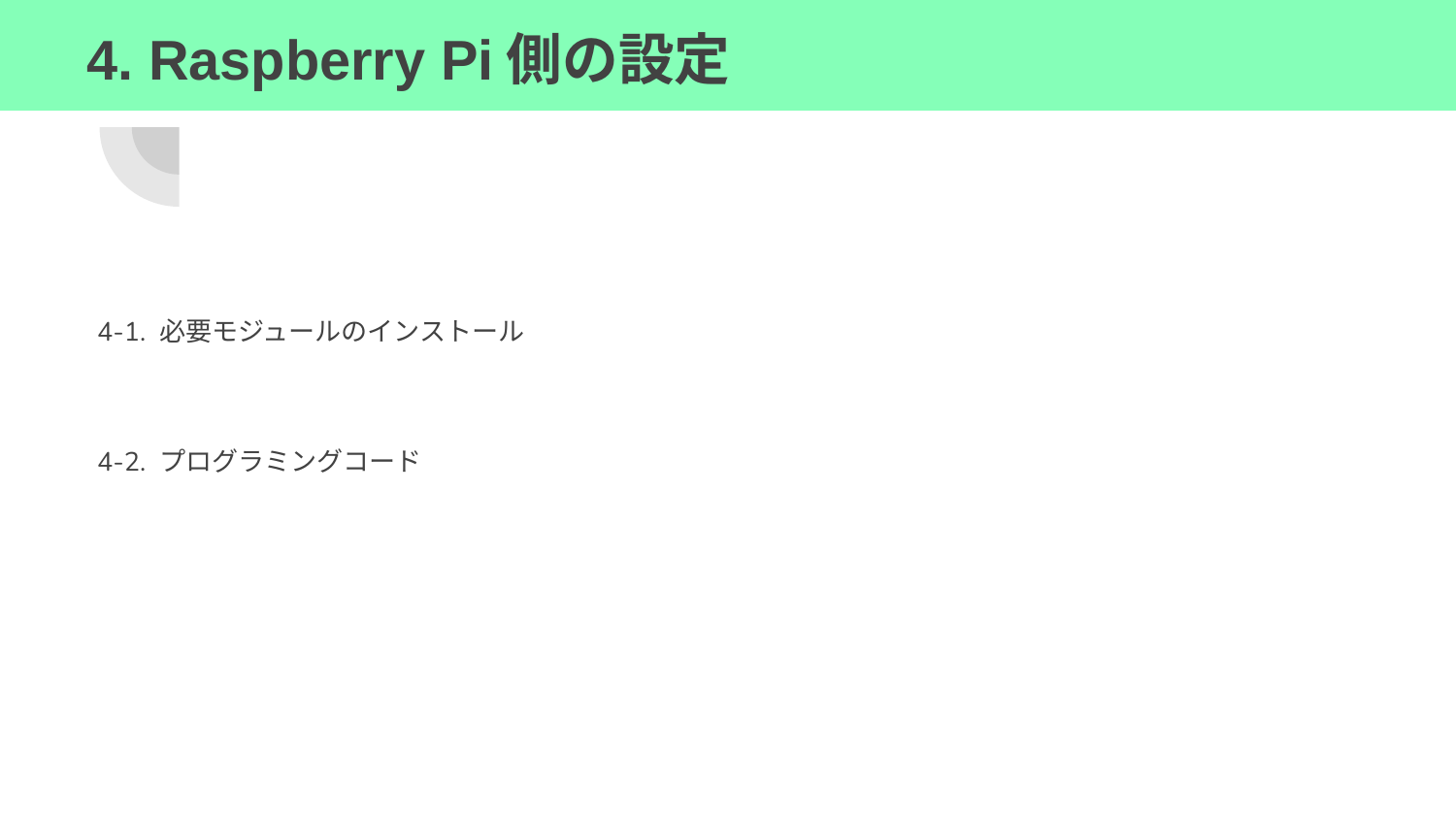

# 4. Raspberry Pi側の設定

4-1. 必要モジュールのインストール

4-2. プログラミングコード